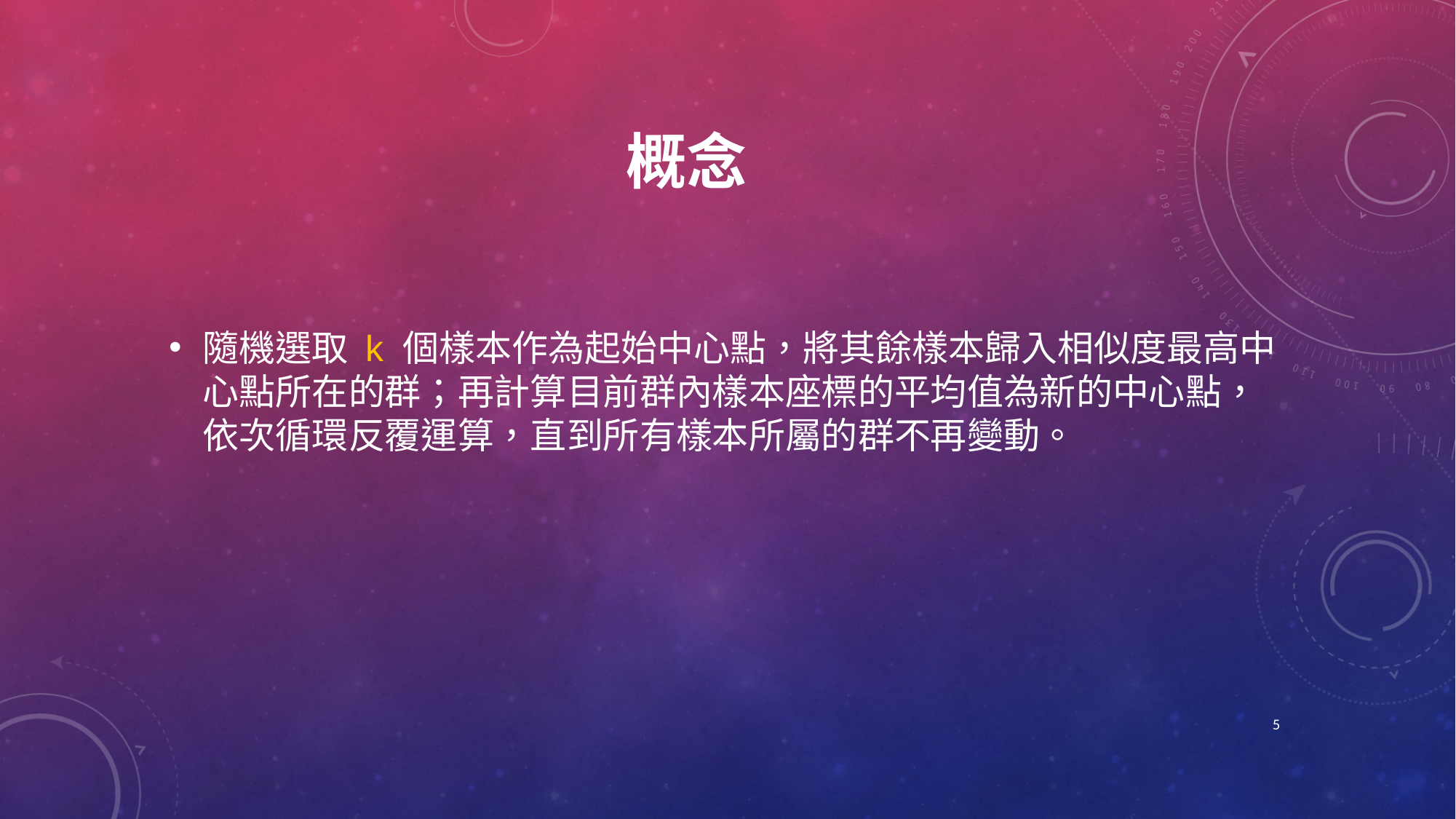

# 概念
隨機選取 k 個樣本作為起始中心點，將其餘樣本歸入相似度最高中心點所在的群；再計算目前群內樣本座標的平均值為新的中心點，依次循環反覆運算，直到所有樣本所屬的群不再變動。
5